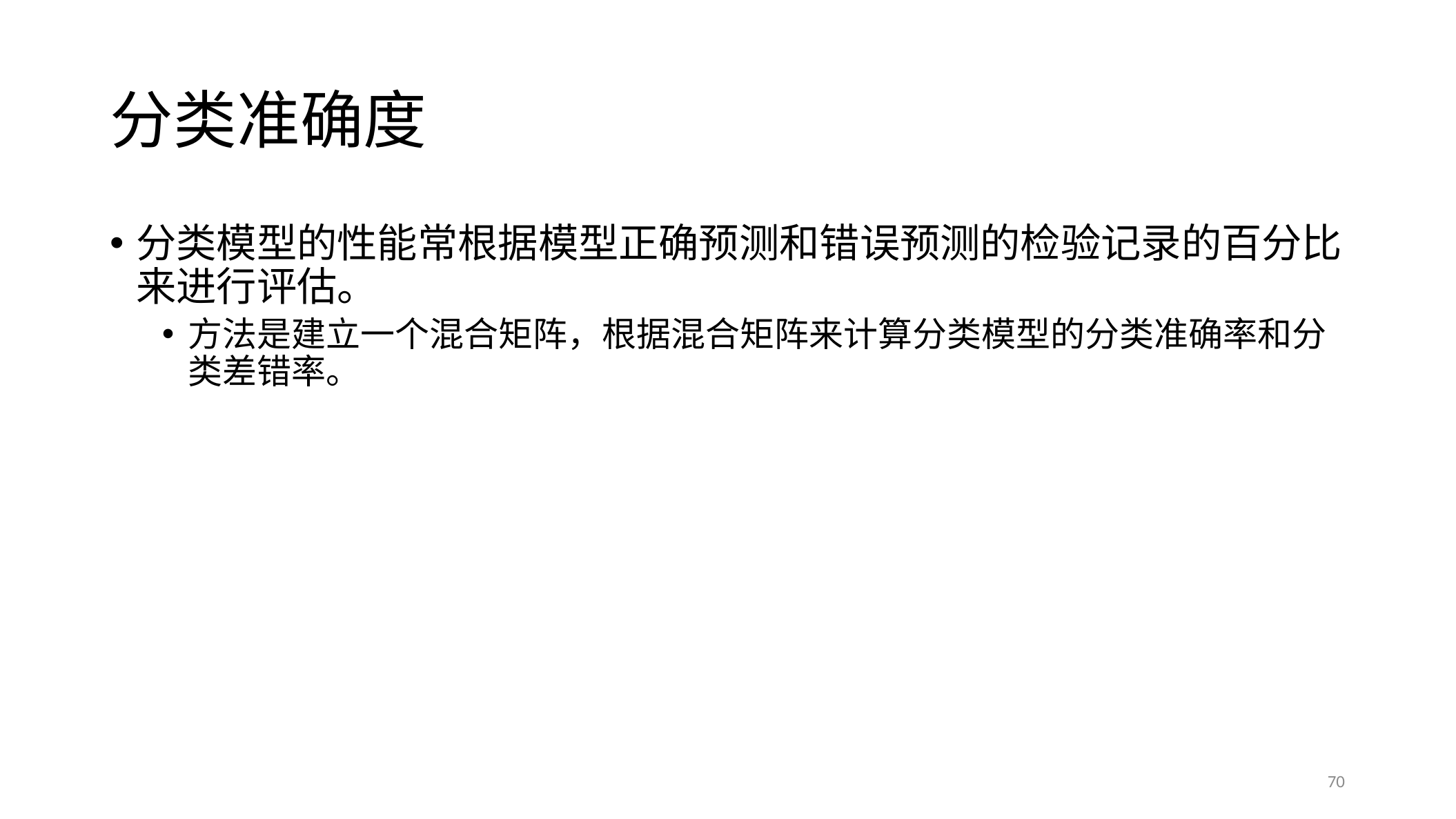

# 分类准确度
分类模型的性能常根据模型正确预测和错误预测的检验记录的百分比来进行评估。
方法是建立一个混合矩阵，根据混合矩阵来计算分类模型的分类准确率和分类差错率。
70